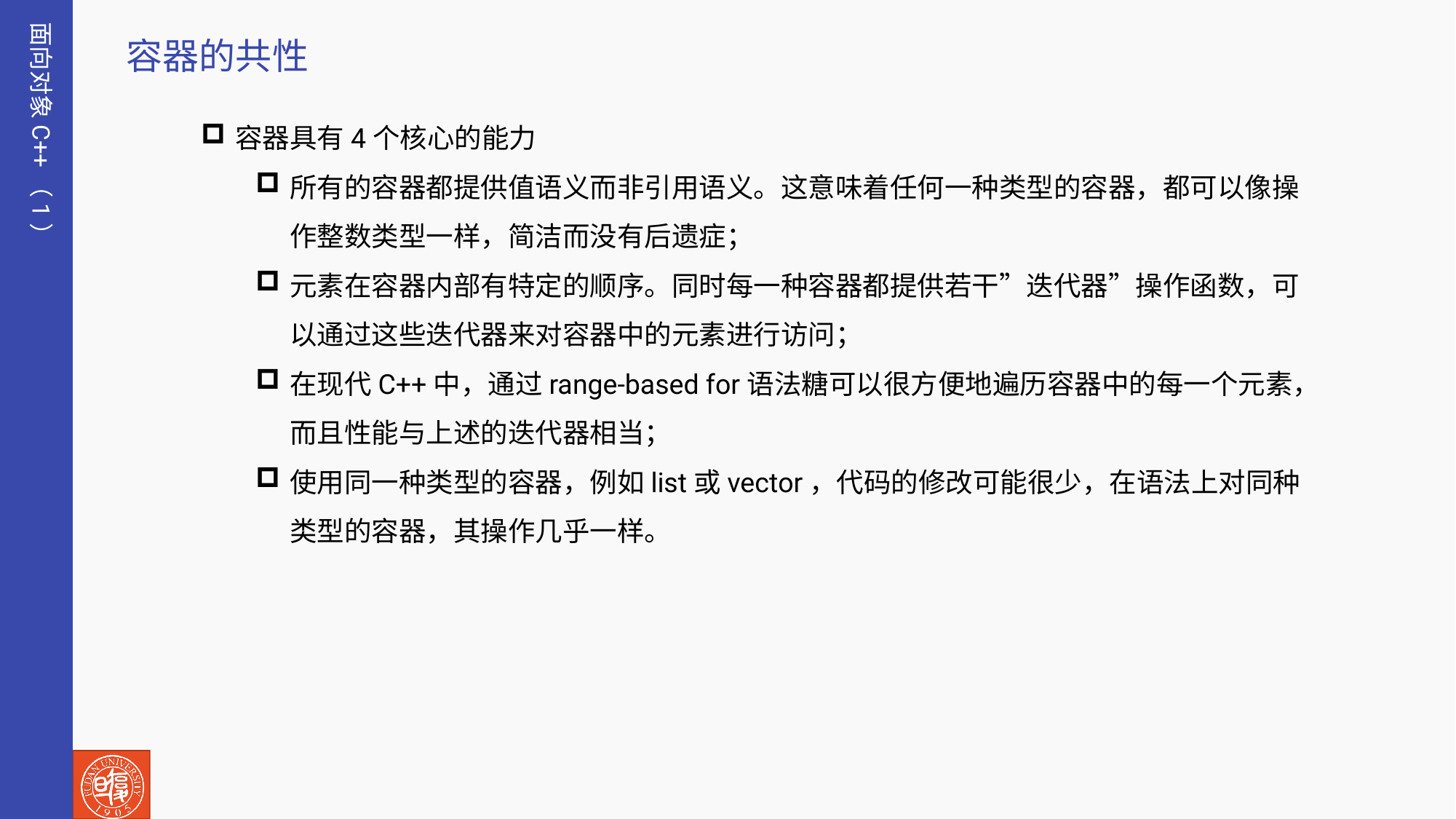

面向对象C++（1）
容器的共性
容器具有4个核心的能力
所有的容器都提供值语义而非引用语义。这意味着任何一种类型的容器，都可以像操作整数类型一样，简洁而没有后遗症；
元素在容器内部有特定的顺序。同时每一种容器都提供若干”迭代器”操作函数，可以通过这些迭代器来对容器中的元素进行访问；
在现代C++中，通过range-based for语法糖可以很方便地遍历容器中的每一个元素，而且性能与上述的迭代器相当；
使用同一种类型的容器，例如list或vector，代码的修改可能很少，在语法上对同种类型的容器，其操作几乎一样。